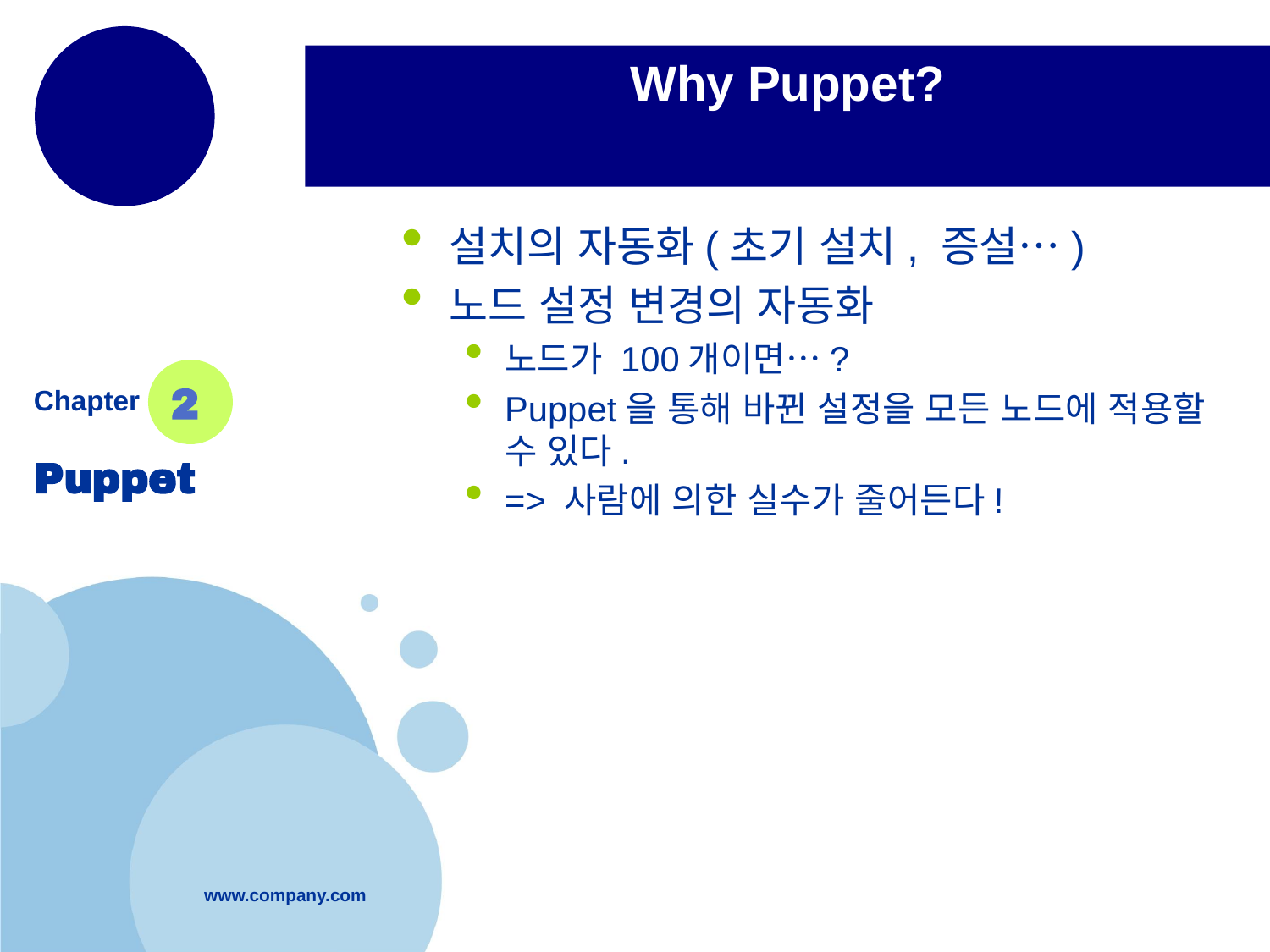

# Why Puppet?
설치의 자동화(초기 설치, 증설…)
노드 설정 변경의 자동화
노드가 100개이면…?
Puppet을 통해 바뀐 설정을 모든 노드에 적용할 수 있다.
=> 사람에 의한 실수가 줄어든다!

2
Chapter
Puppet